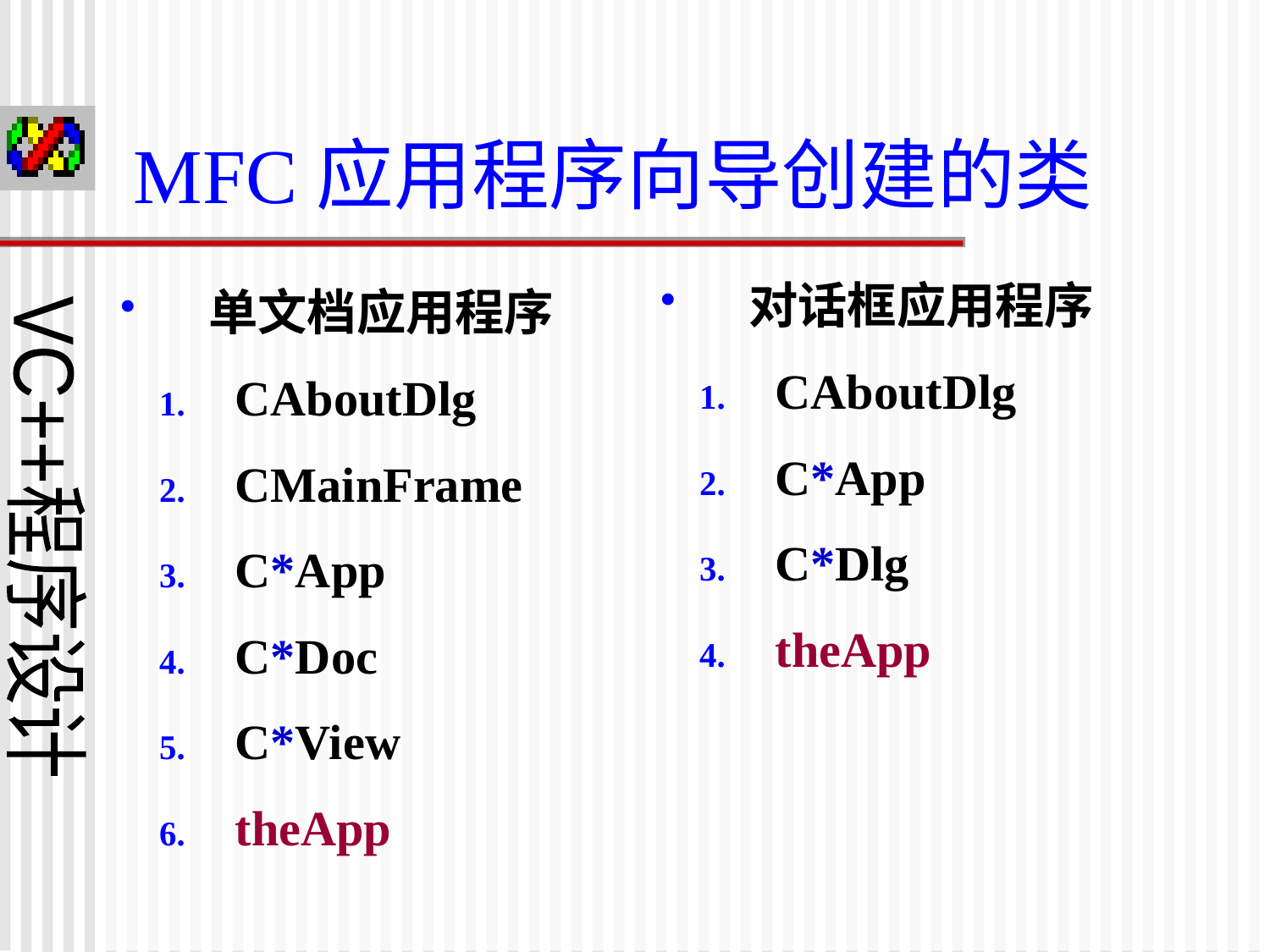

# MFC应用程序向导创建的类
 对话框应用程序
 CAboutDlg
 C*App
 C*Dlg
 theApp
 单文档应用程序
 CAboutDlg
 CMainFrame
 C*App
 C*Doc
 C*View
 theApp